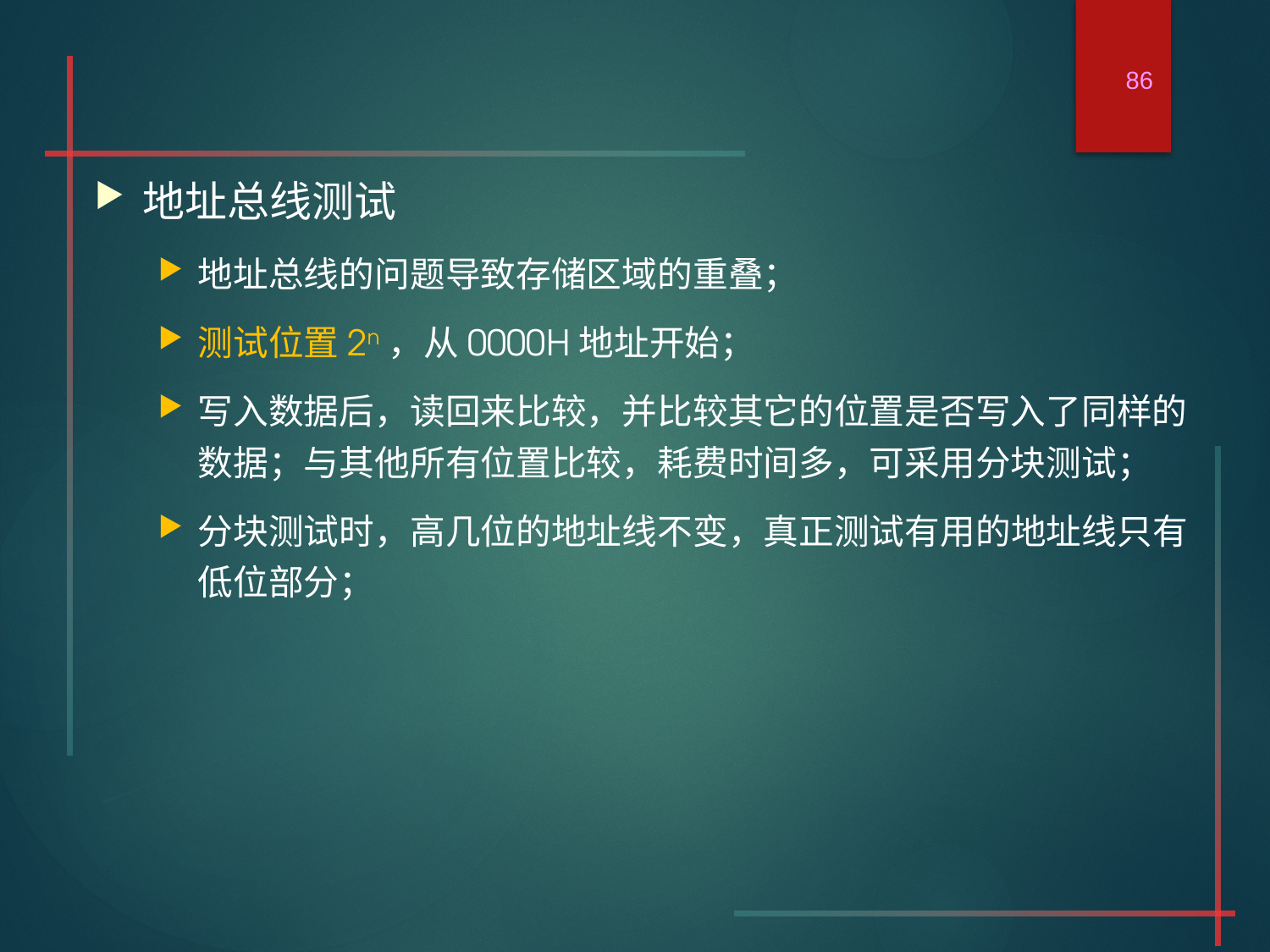

86
地址总线测试
地址总线的问题导致存储区域的重叠；
测试位置2n，从0000H地址开始；
写入数据后，读回来比较，并比较其它的位置是否写入了同样的数据；与其他所有位置比较，耗费时间多，可采用分块测试；
分块测试时，高几位的地址线不变，真正测试有用的地址线只有低位部分；